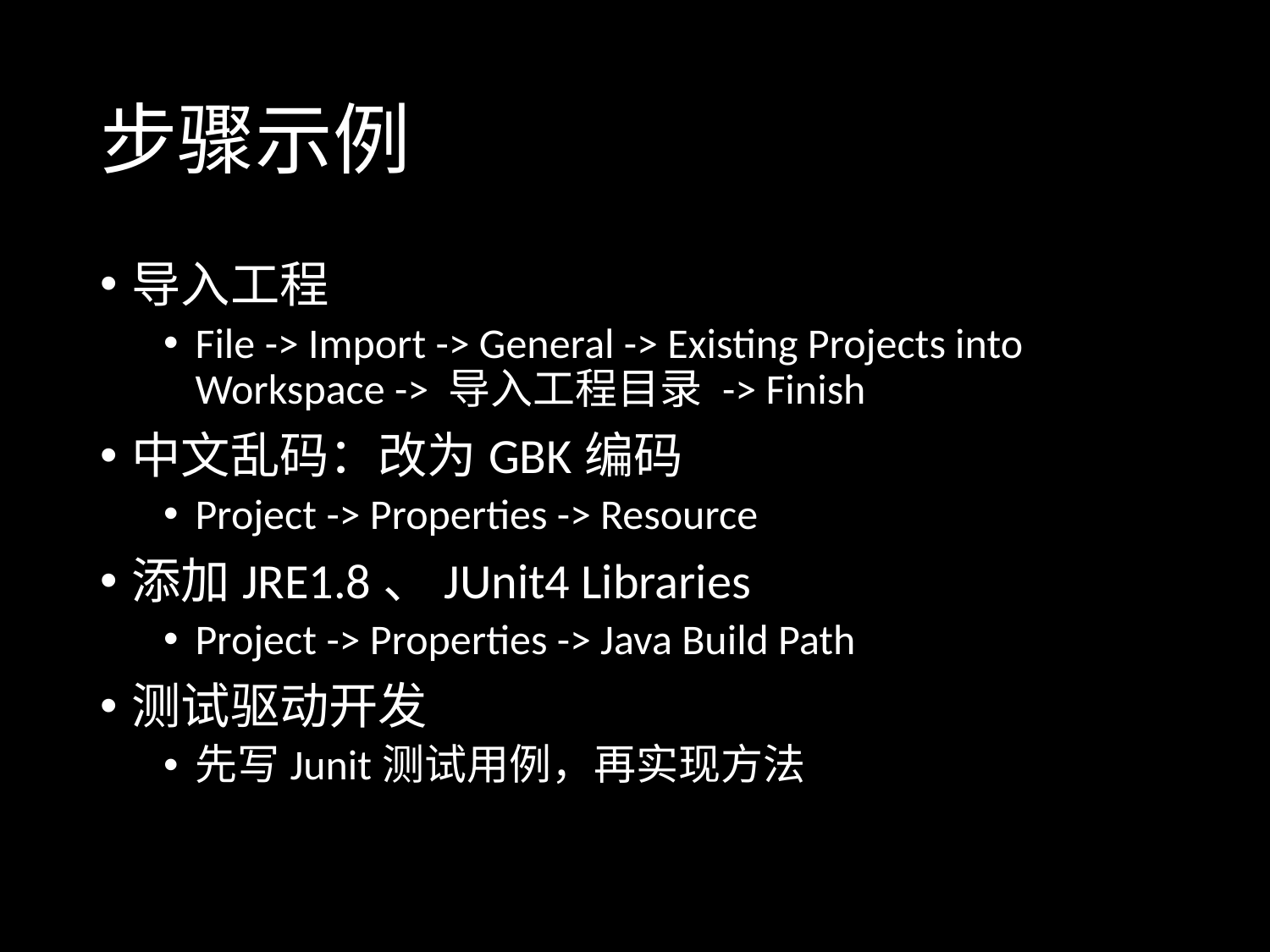

# 步骤示例
导入工程
File -> Import -> General -> Existing Projects into Workspace -> 导入工程目录 -> Finish
中文乱码：改为GBK编码
Project -> Properties -> Resource
添加JRE1.8、JUnit4 Libraries
Project -> Properties -> Java Build Path
测试驱动开发
先写Junit测试用例，再实现方法